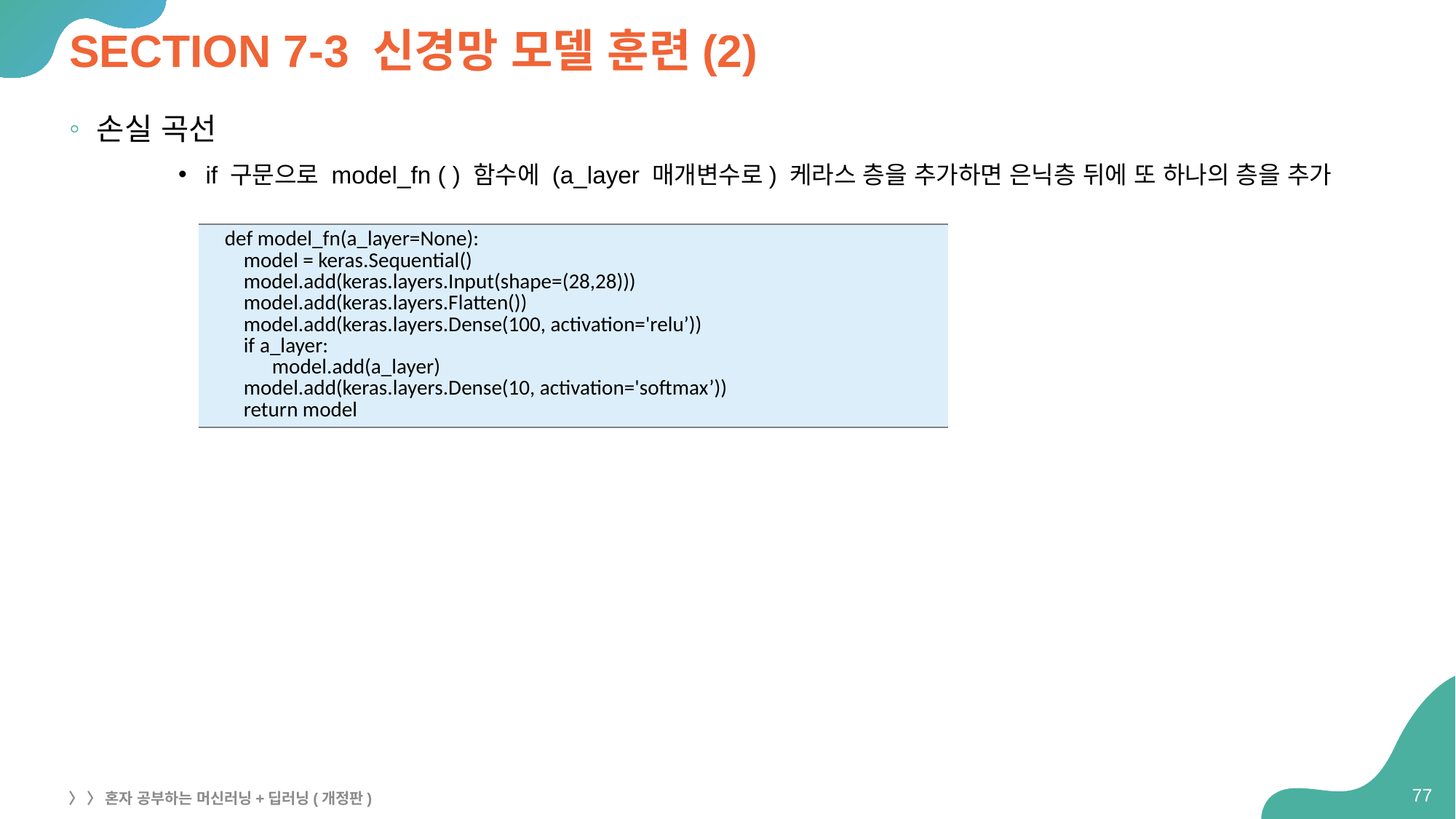

# SECTION 7-3 신경망 모델 훈련(2)
손실 곡선
if 구문으로 model_fn ( ) 함수에 (a_layer 매개변수로) 케라스 층을 추가하면 은닉층 뒤에 또 하나의 층을 추가

| def model\_fn(a\_layer=None): model = keras.Sequential() model.add(keras.layers.Input(shape=(28,28))) model.add(keras.layers.Flatten()) model.add(keras.layers.Dense(100, activation='relu’)) if a\_layer: model.add(a\_layer) model.add(keras.layers.Dense(10, activation='softmax’)) return model |
| --- |
77
〉 〉 혼자 공부하는 머신러닝+딥러닝(개정판)